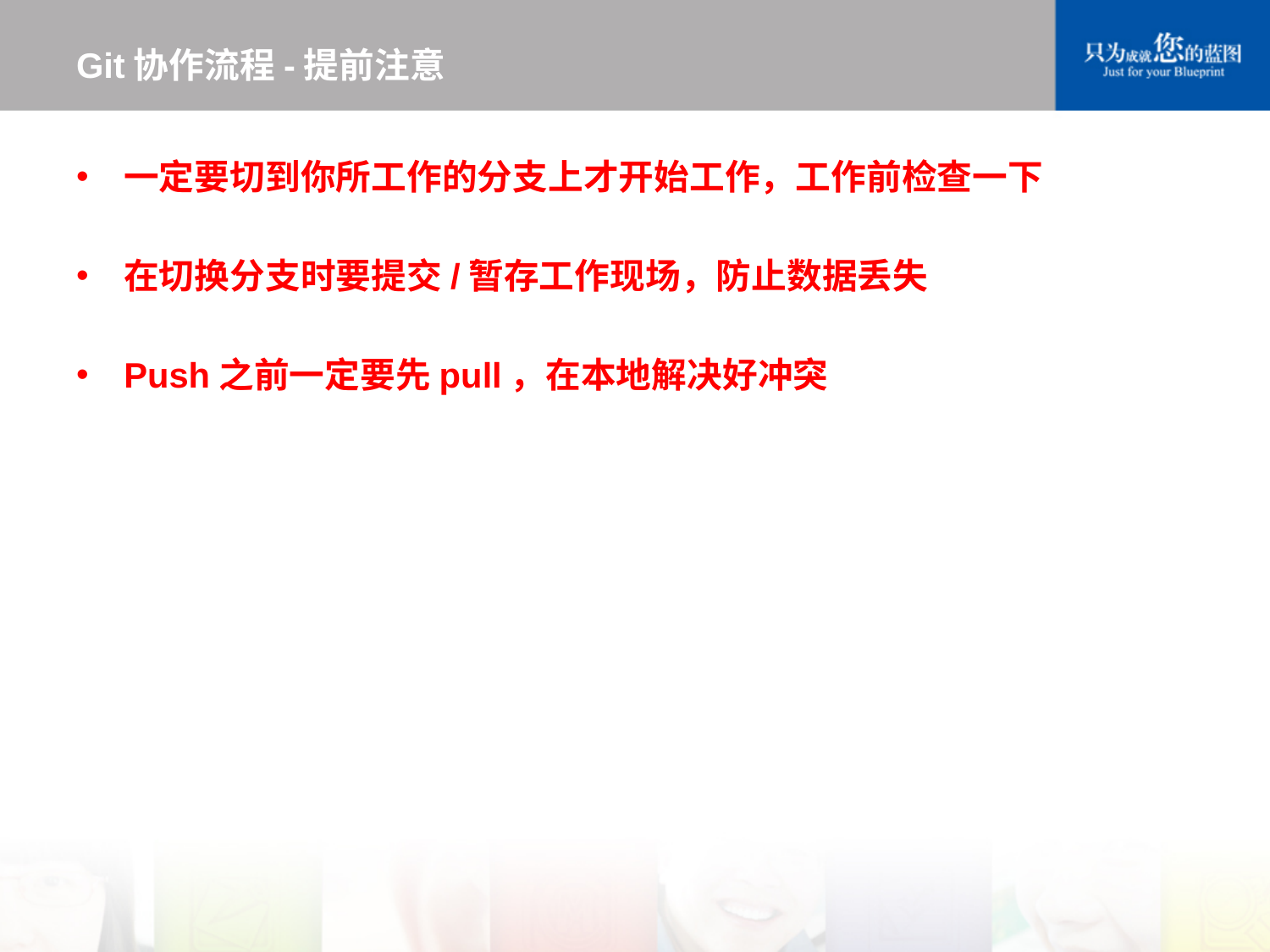

# Git协作流程-提前注意

一定要切到你所工作的分支上才开始工作，工作前检查一下

在切换分支时要提交/暂存工作现场，防止数据丢失

Push之前一定要先pull，在本地解决好冲突